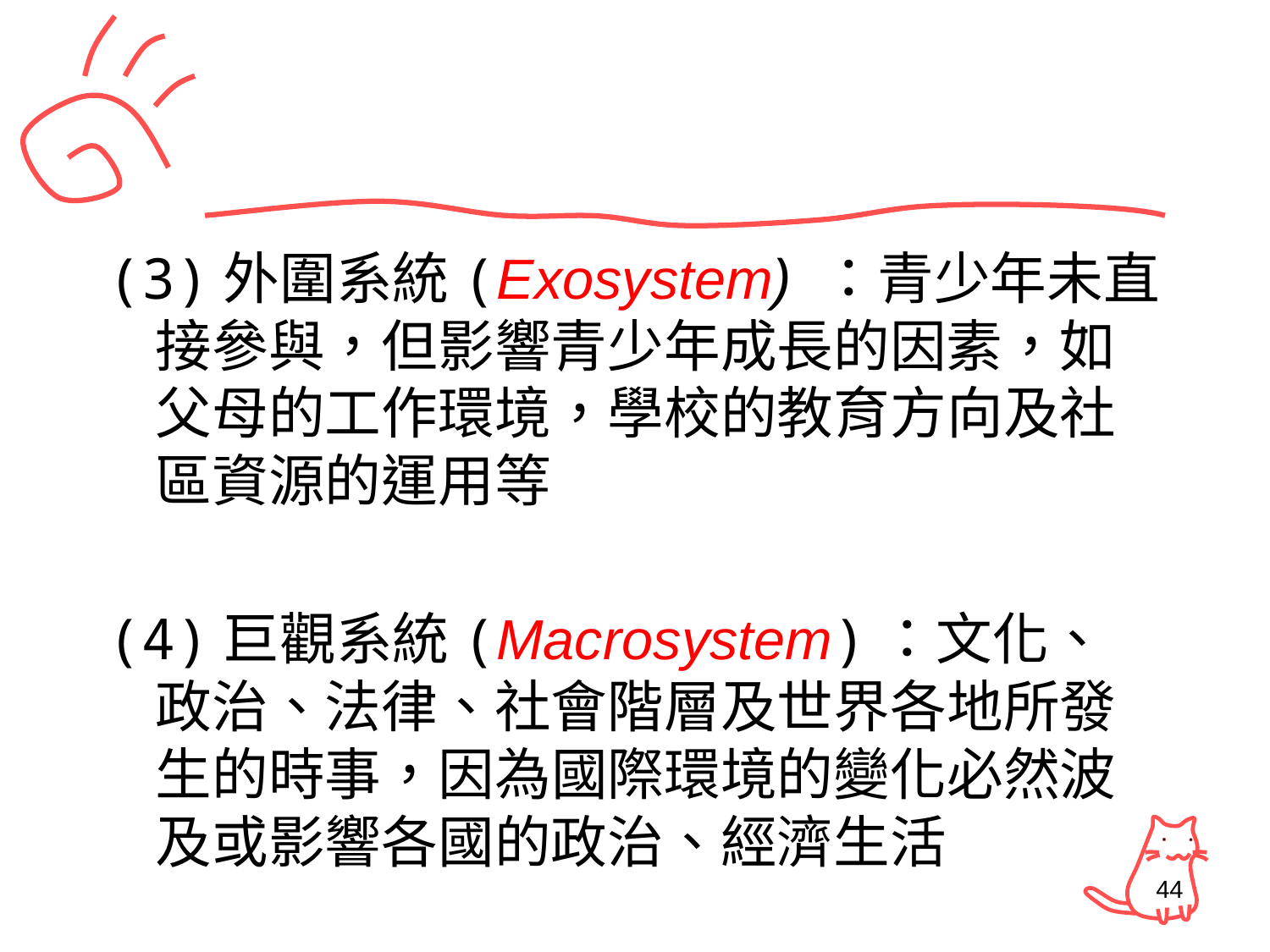

#
(3)外圍系統(Exosystem) ：青少年未直接參與，但影響青少年成長的因素，如父母的工作環境，學校的教育方向及社區資源的運用等

(4)巨觀系統(Macrosystem)：文化、政治、法律、社會階層及世界各地所發生的時事，因為國際環境的變化必然波及或影響各國的政治、經濟生活
44